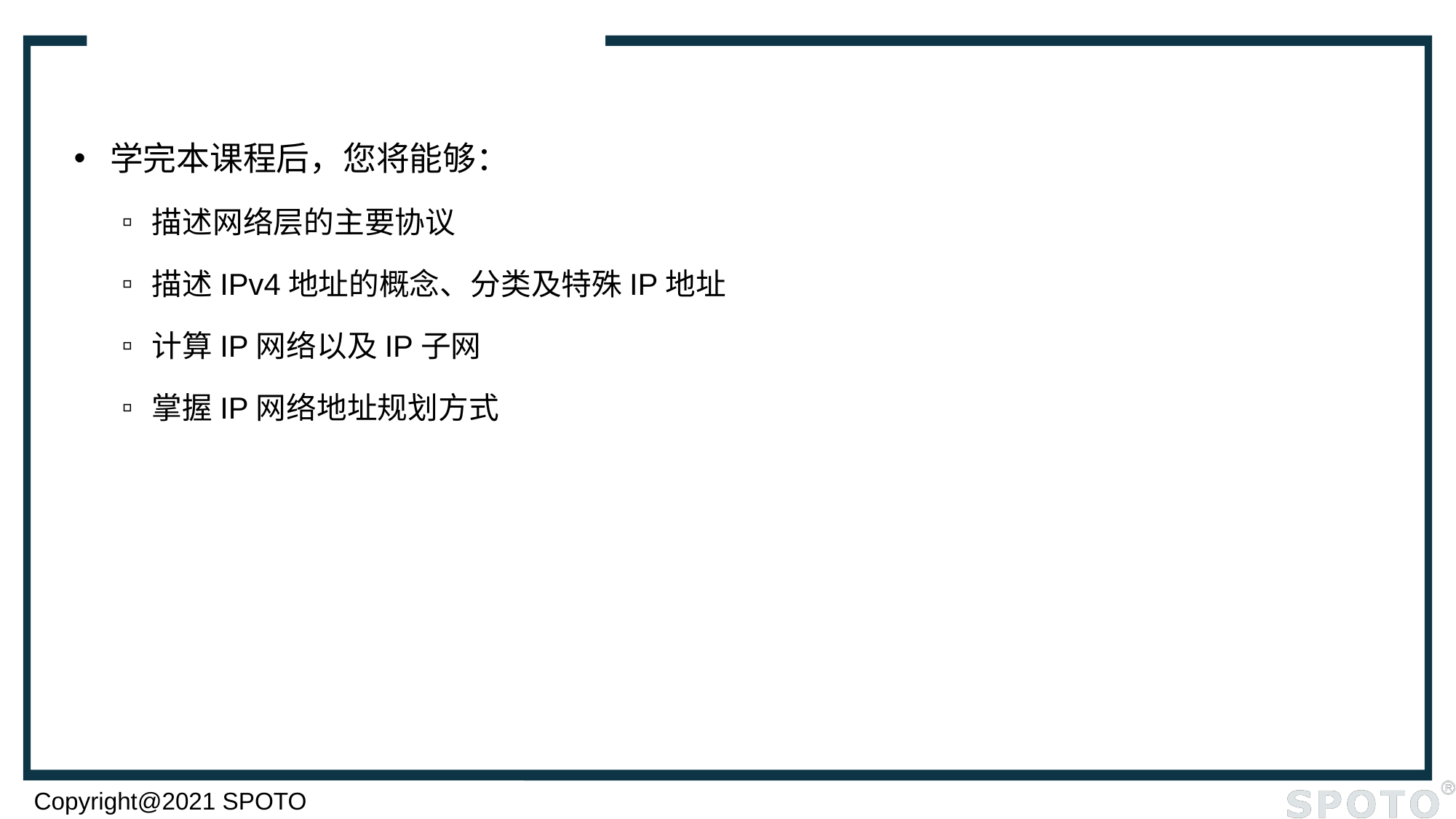

#
学完本课程后，您将能够：
描述网络层的主要协议
描述IPv4地址的概念、分类及特殊IP地址
计算IP网络以及IP子网
掌握IP网络地址规划方式